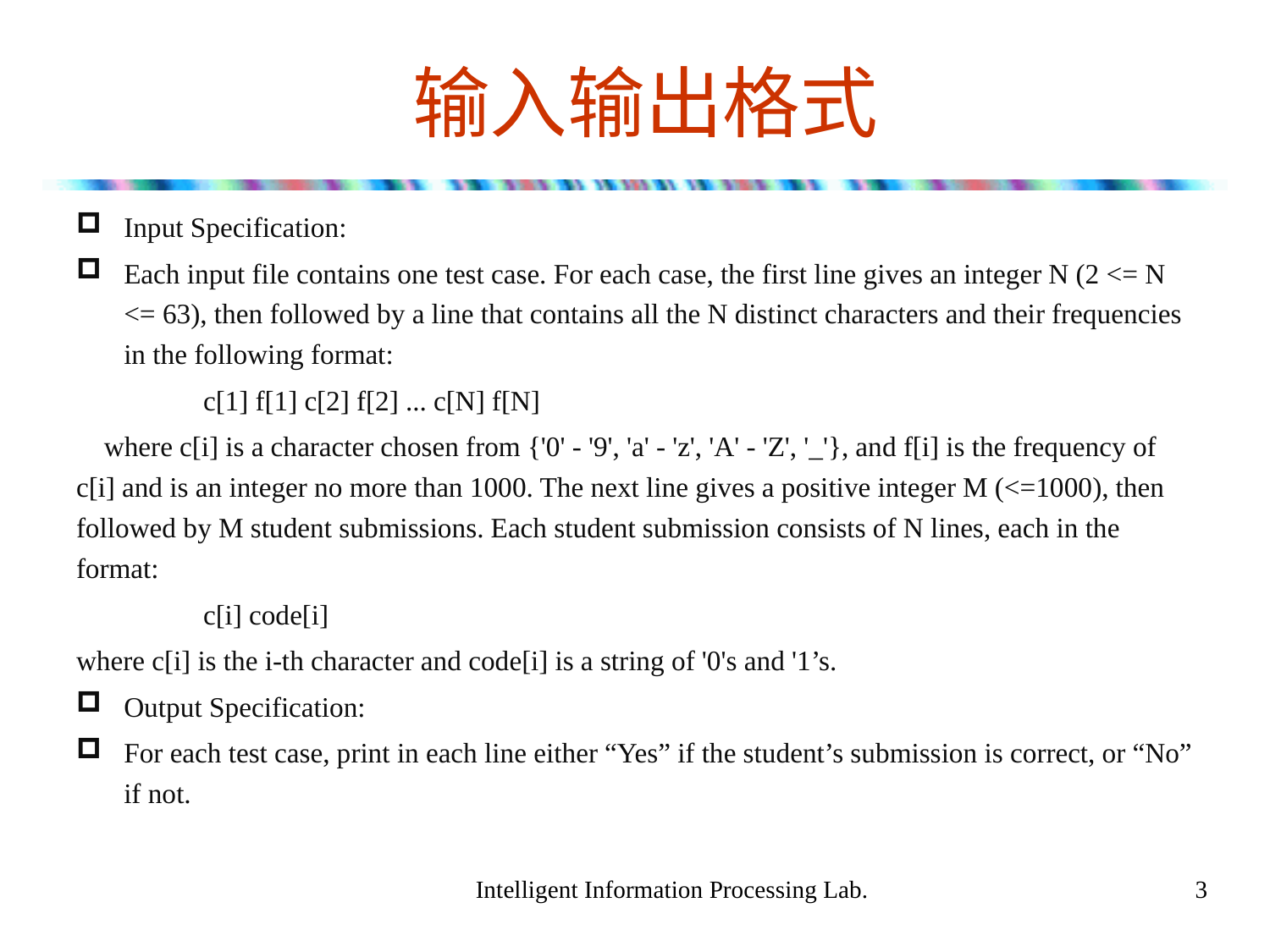

# 输入输出格式
Input Specification:
Each input file contains one test case. For each case, the first line gives an integer N (2 <= N <= 63), then followed by a line that contains all the N distinct characters and their frequencies in the following format:
	c[1] f[1] c[2] f[2] ... c[N] f[N]
    where c[i] is a character chosen from {'0' - '9', 'a' - 'z', 'A' - 'Z', '_'}, and f[i] is the frequency of c[i] and is an integer no more than 1000. The next line gives a positive integer M (<=1000), then followed by M student submissions. Each student submission consists of N lines, each in the format:
	c[i] code[i]
where c[i] is the i-th character and code[i] is a string of '0's and '1’s.
Output Specification:
For each test case, print in each line either “Yes” if the student’s submission is correct, or “No” if not.
Intelligent Information Processing Lab.